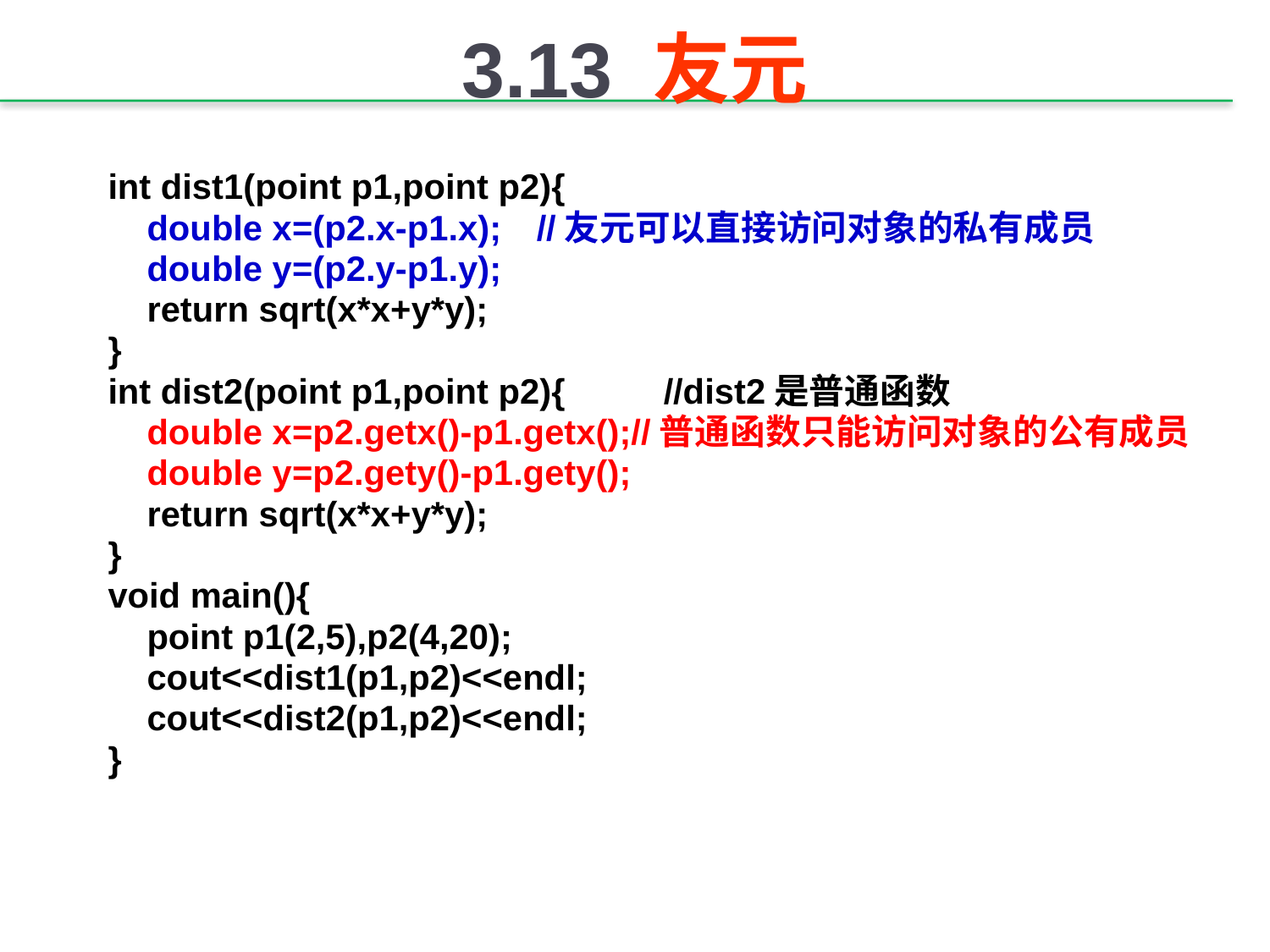

# 3.13 友元
int dist1(point p1,point p2){
    double x=(p2.x-p1.x);	//友元可以直接访问对象的私有成员
    double y=(p2.y-p1.y);
    return sqrt(x*x+y*y);
}
int dist2(point p1,point p2){	//dist2是普通函数
    double x=p2.getx()-p1.getx();//普通函数只能访问对象的公有成员
    double y=p2.gety()-p1.gety();
    return sqrt(x*x+y*y);
}
void main(){
    point p1(2,5),p2(4,20);
    cout<<dist1(p1,p2)<<endl;
    cout<<dist2(p1,p2)<<endl;
}